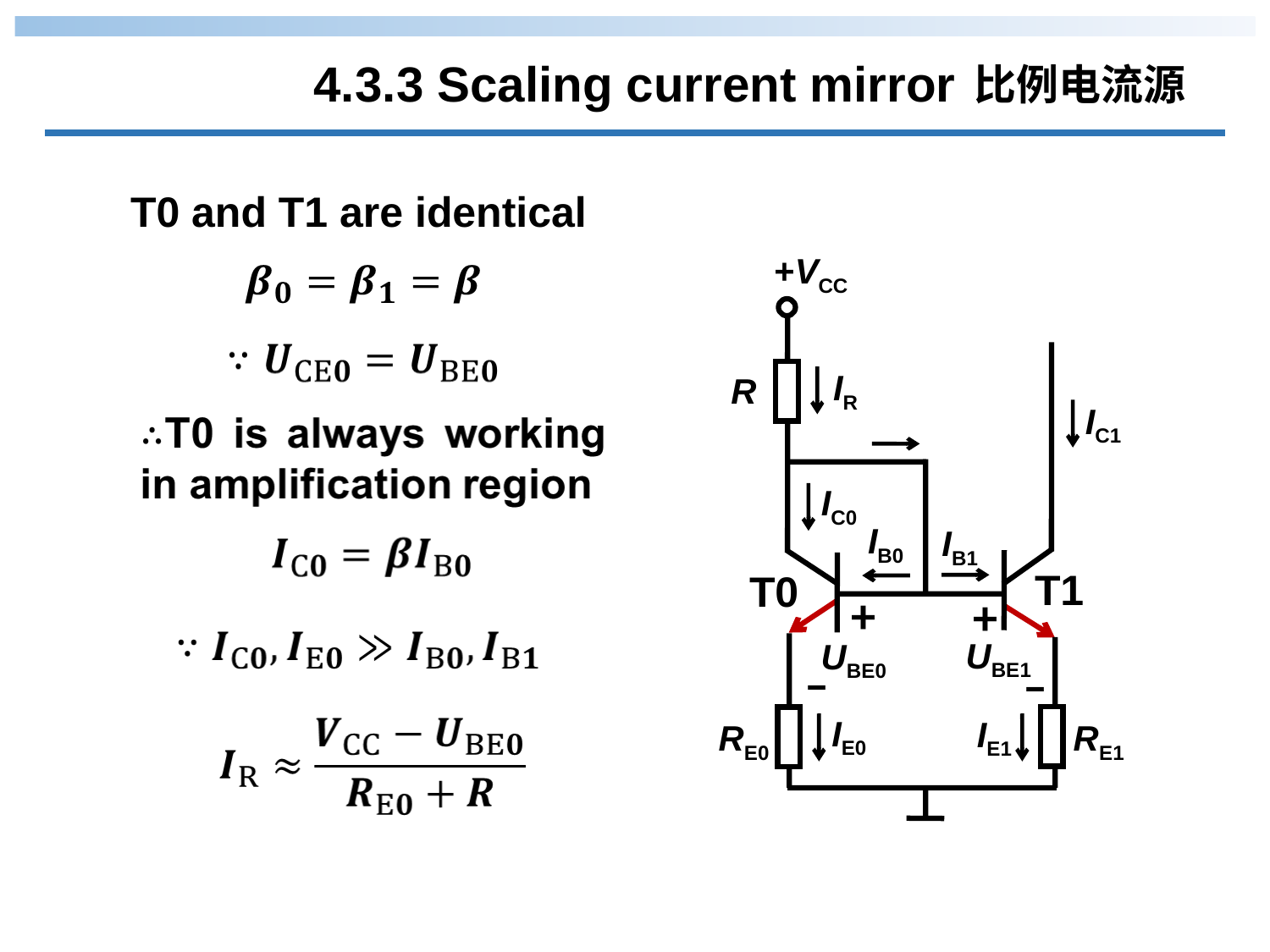

4.3.3 Scaling current mirror
比例电流源

T0 and T1 are identical
+VCC

+
+

–
–

IR
R
IC1

IC0
IB0
IB1
T1
T0
UBE1
UBE0

IE0
IE1

RE0
RE1